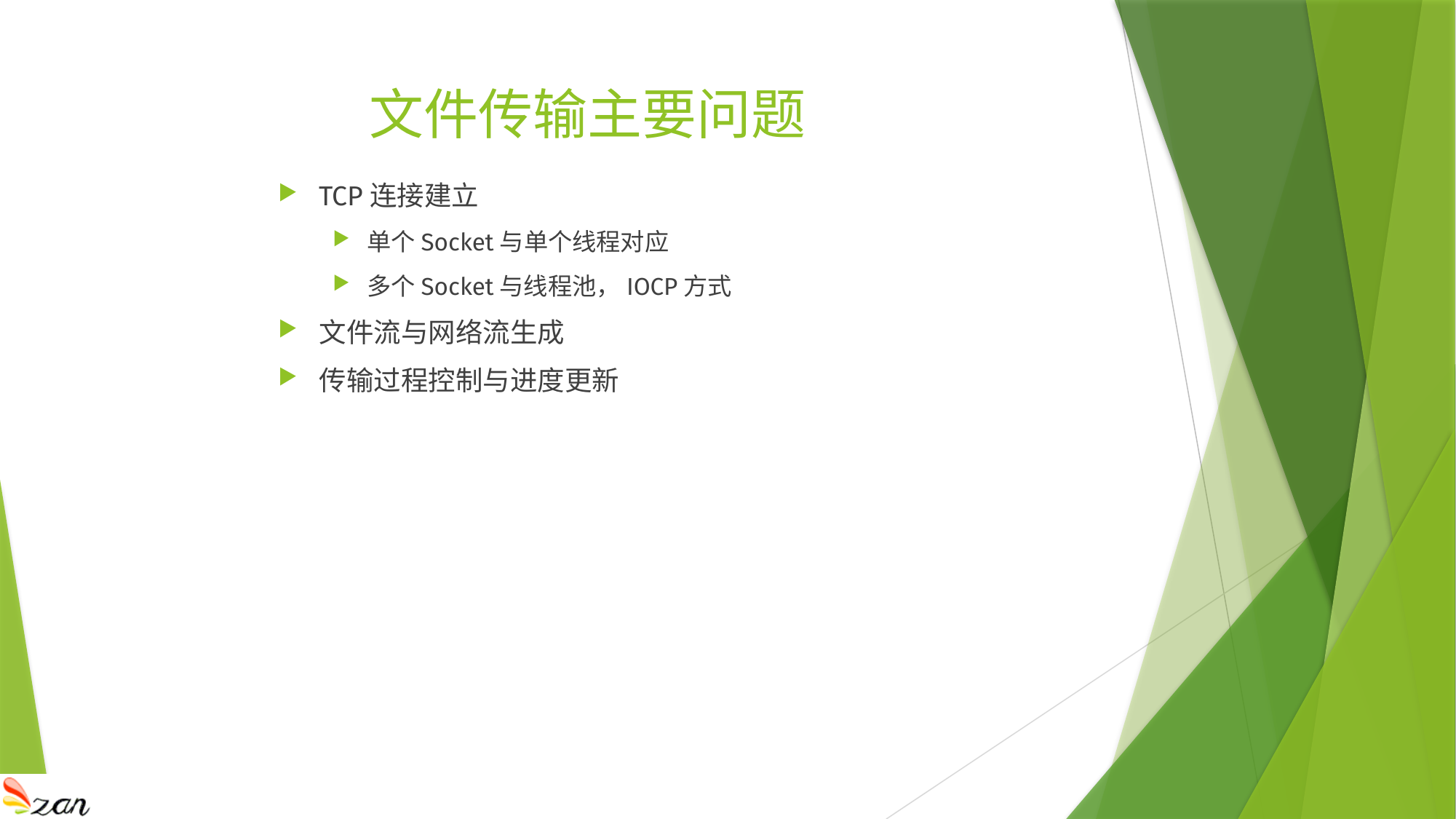

# 文件传输主要问题
TCP连接建立
单个Socket与单个线程对应
多个Socket与线程池，IOCP方式
文件流与网络流生成
传输过程控制与进度更新